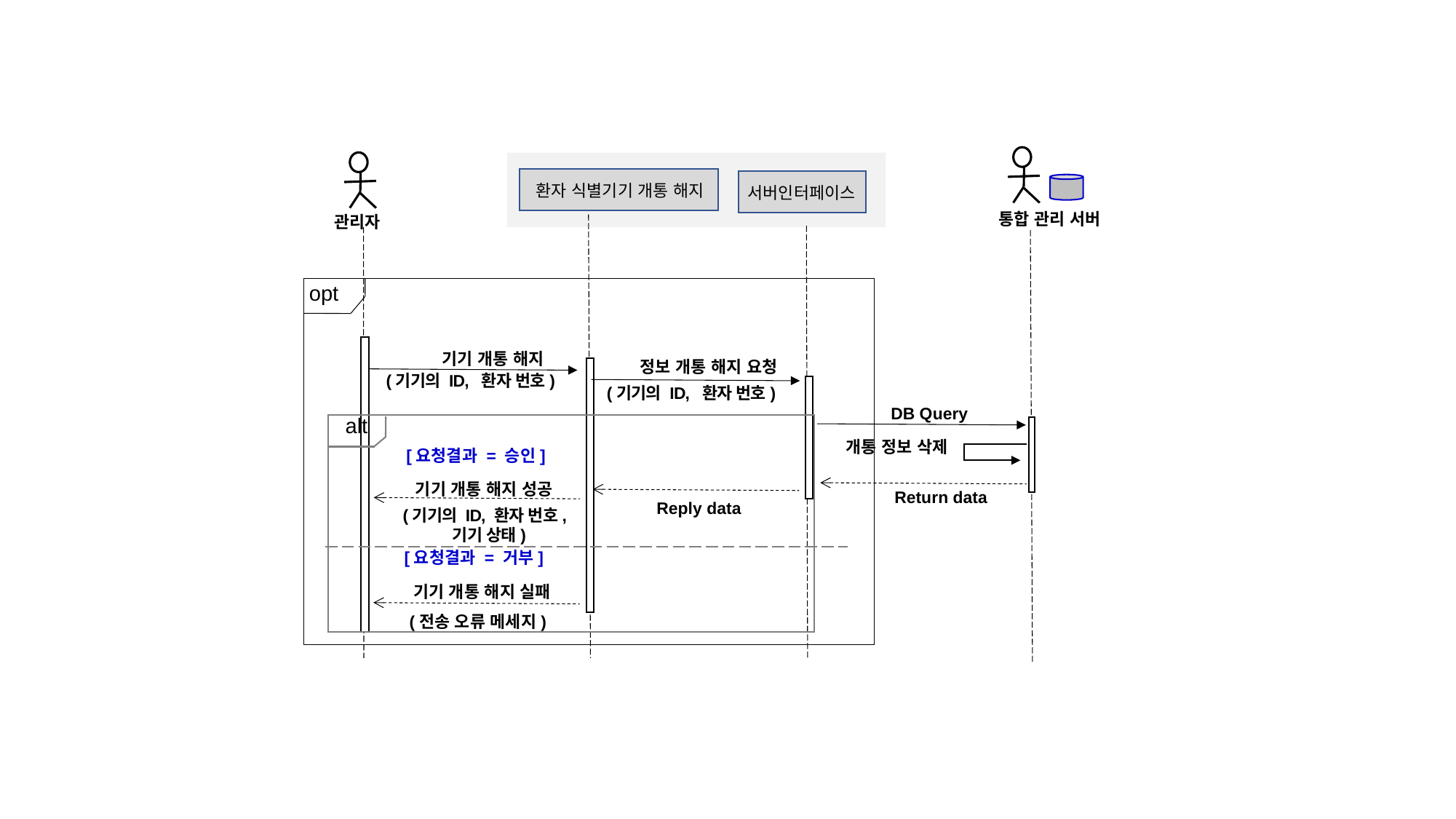

환자 식별기기 개통 해지
서버인터페이스
통합 관리 서버
관리자
opt

  기기 개통 해지
정보 개통 해지 요청

(기기의 ID,  환자 번호)

(기기의 ID,  환자 번호)
DB Query
alt

개통 정보 삭제
[요청결과 = 승인]

 기기 개통 해지 성공
Return data
Reply data
(기기의 ID, 환자 번호,
 기기 상태)
[요청결과 = 거부]
 기기 개통 해지 실패
(전송 오류 메세지)